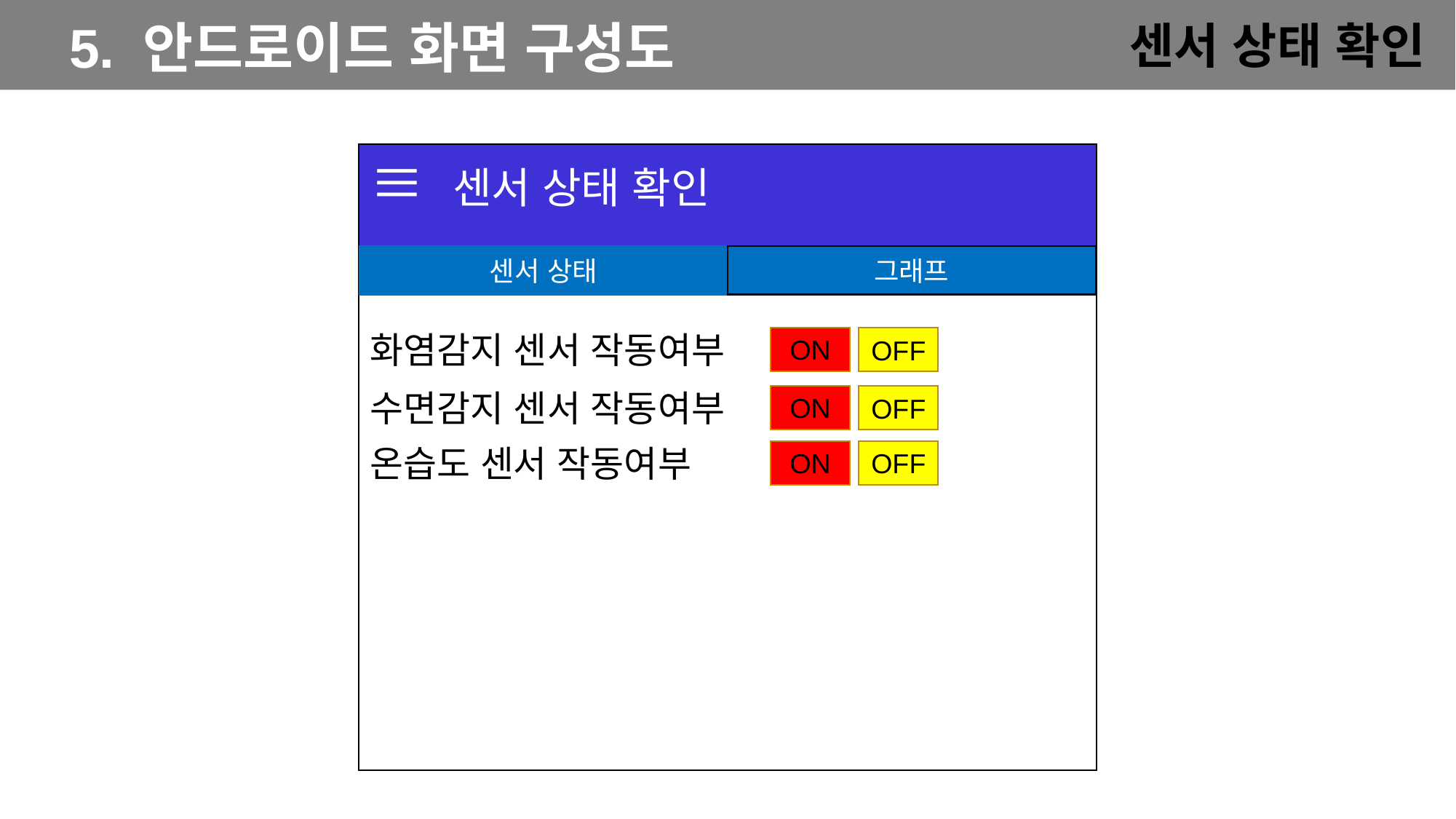

센서 상태 확인
5. 안드로이드 화면 구성도
≡ 센서 상태 확인

센서 상태
그래프
화염감지 센서 작동여부
ON
OFF
수면감지 센서 작동여부
ON
OFF
온습도 센서 작동여부
ON
OFF